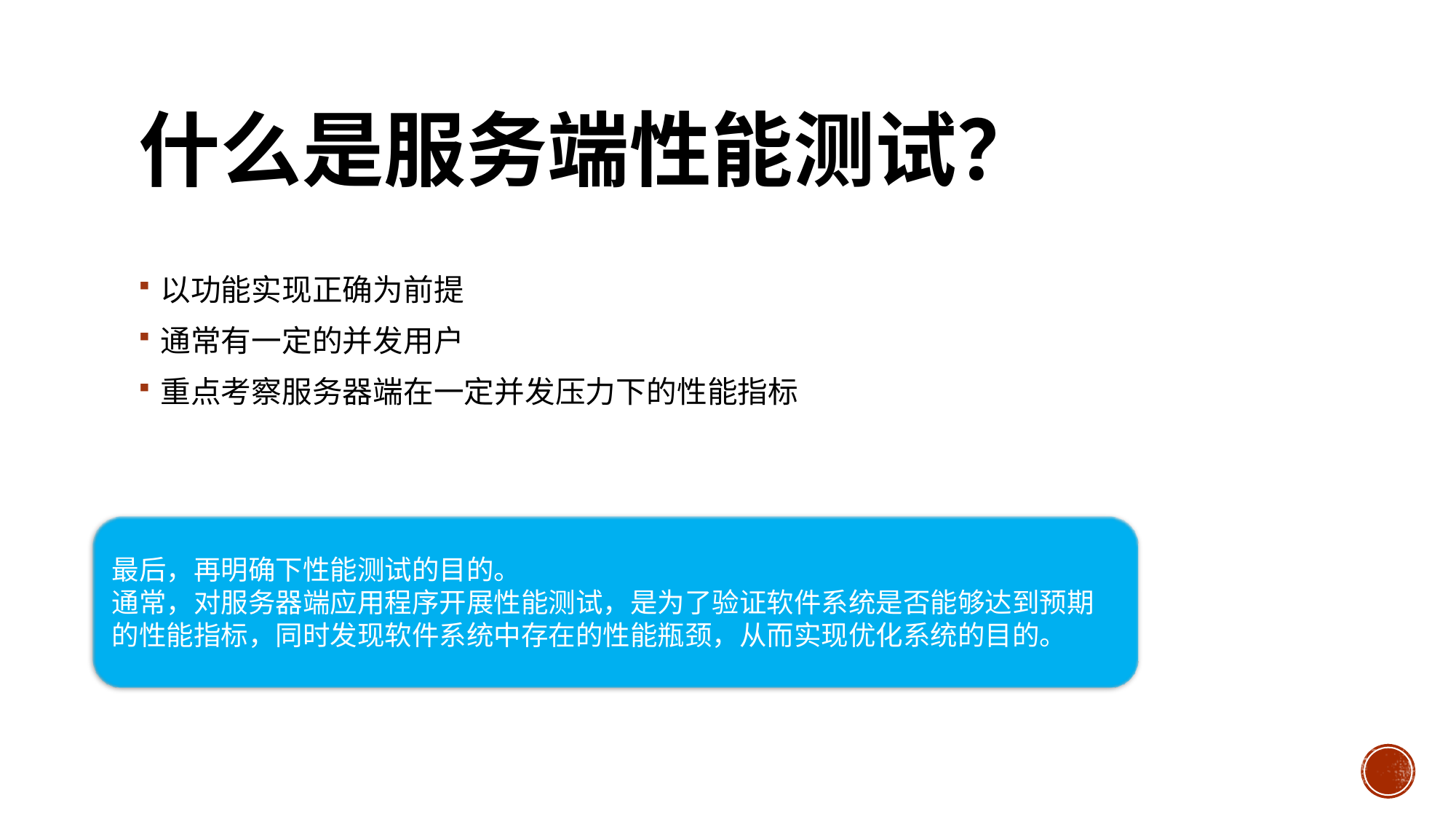

# 什么是服务端性能测试？
以功能实现正确为前提
通常有一定的并发用户
重点考察服务器端在一定并发压力下的性能指标

最后，再明确下性能测试的目的。
通常，对服务器端应用程序开展性能测试，是为了验证软件系统是否能够达到预期的性能指标，同时发现软件系统中存在的性能瓶颈，从而实现优化系统的目的。